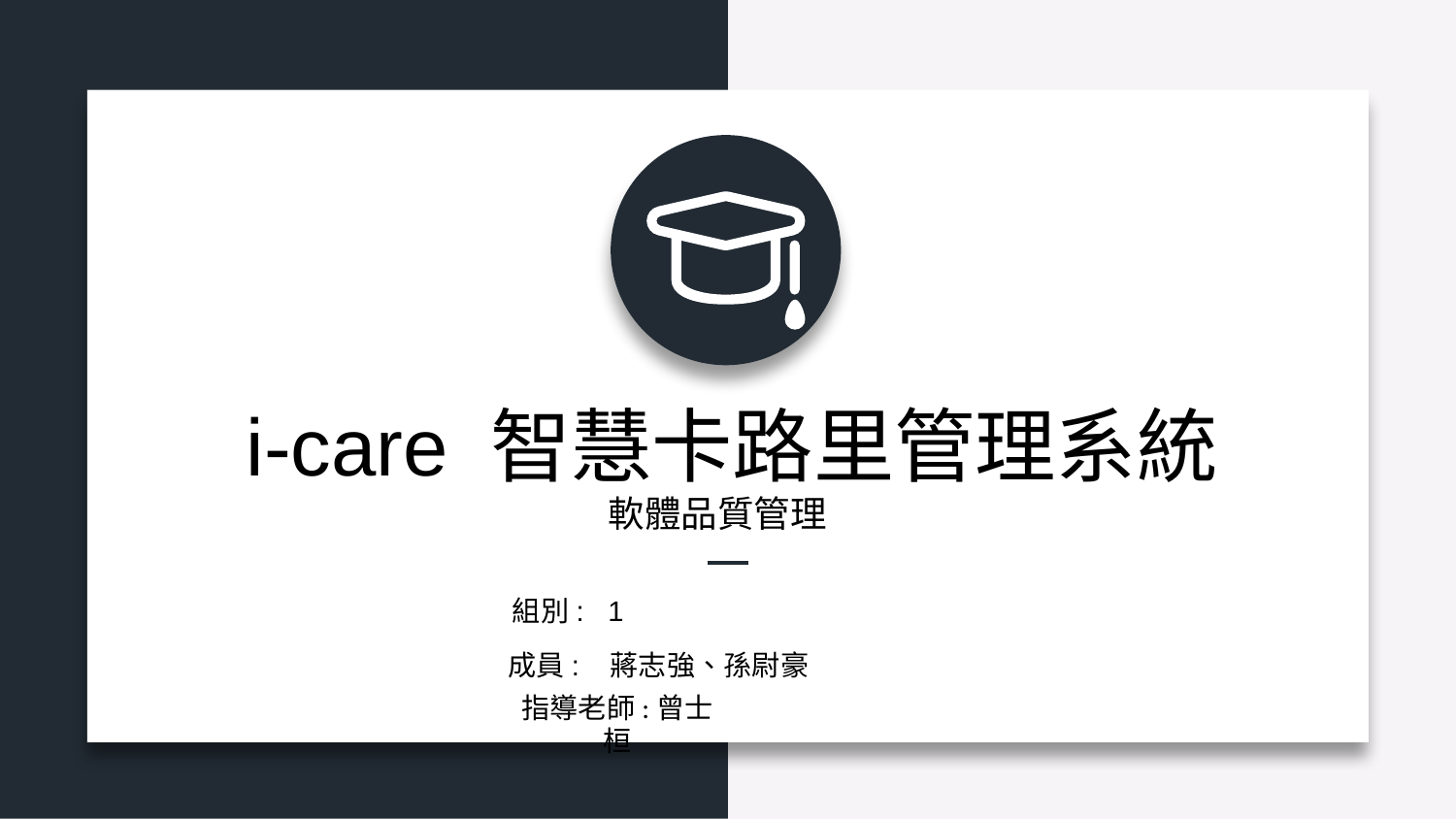

i-care 智慧卡路里管理系統
軟體品質管理
組別:   1
成員:   蔣志強、孫尉豪
指導老師:曾士桓